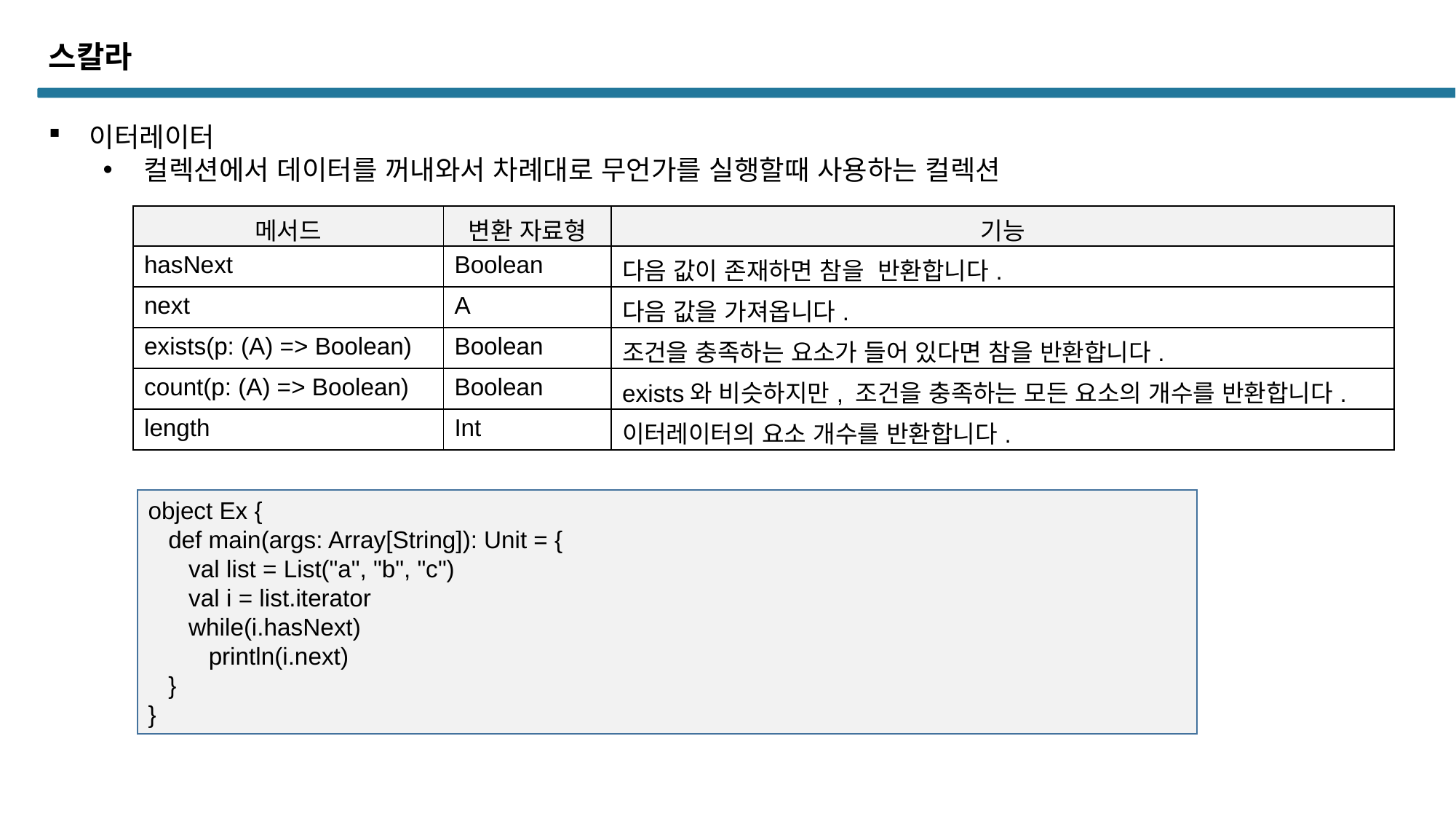

스칼라
이터레이터
컬렉션에서 데이터를 꺼내와서 차례대로 무언가를 실행할때 사용하는 컬렉션

| 메서드 | 변환 자료형 | 기능 |
| --- | --- | --- |
| hasNext | Boolean | 다음 값이 존재하면 참을 반환합니다. |
| next | A | 다음 값을 가져옵니다. |
| exists(p: (A) => Boolean) | Boolean | 조건을 충족하는 요소가 들어 있다면 참을 반환합니다. |
| count(p: (A) => Boolean) | Boolean | exists와 비슷하지만, 조건을 충족하는 모든 요소의 개수를 반환합니다. |
| length | Int | 이터레이터의 요소 개수를 반환합니다. |
object Ex {
   def main(args: Array[String]): Unit = {
      val list = List("a", "b", "c")
      val i = list.iterator
      while(i.hasNext)
         println(i.next)
   }
}